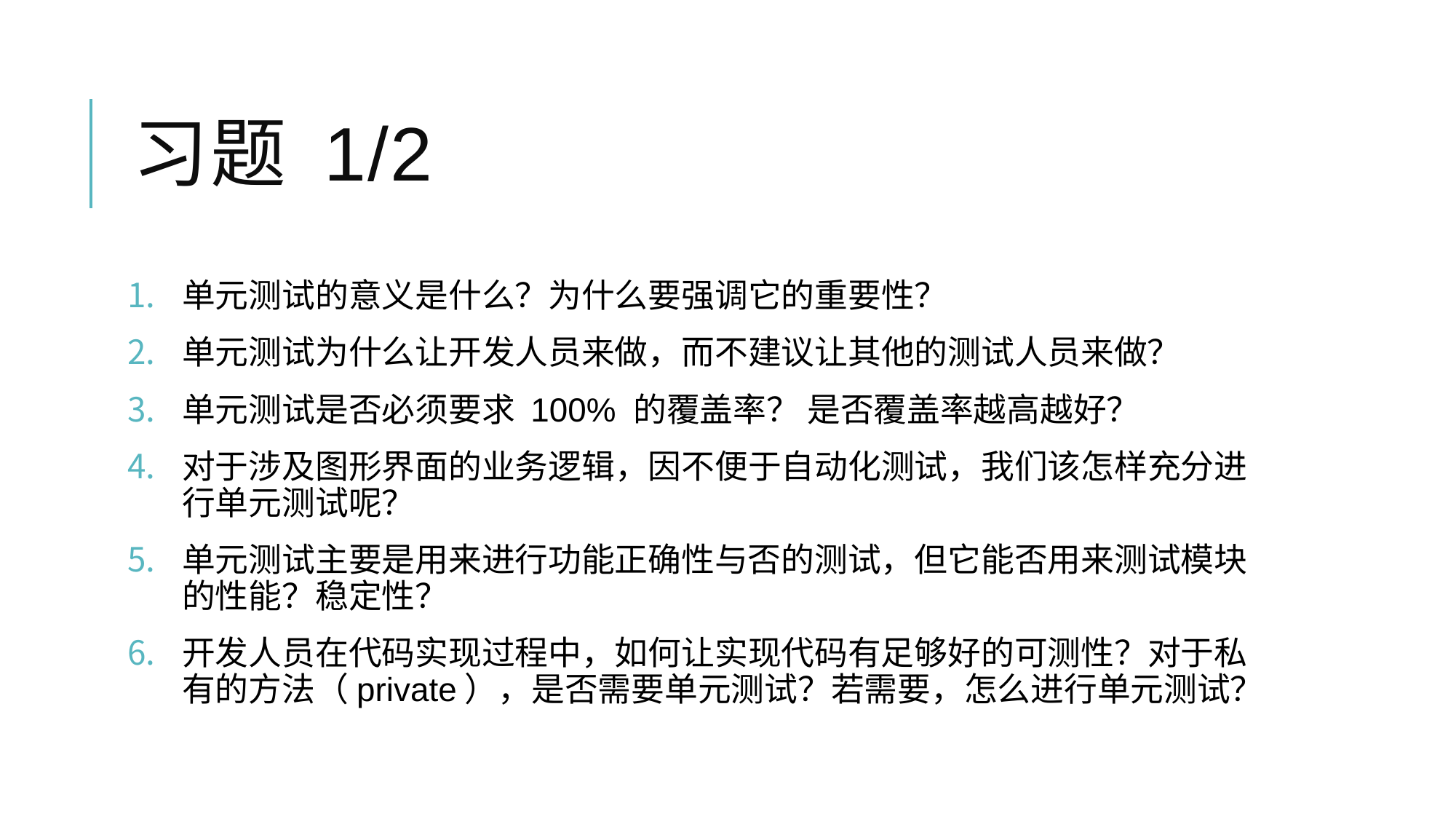

# 习题 1/2
单元测试的意义是什么？为什么要强调它的重要性？
单元测试为什么让开发人员来做，而不建议让其他的测试人员来做？
单元测试是否必须要求 100% 的覆盖率？ 是否覆盖率越高越好？
对于涉及图形界面的业务逻辑，因不便于自动化测试，我们该怎样充分进行单元测试呢？
单元测试主要是用来进行功能正确性与否的测试，但它能否用来测试模块的性能？稳定性？
开发人员在代码实现过程中，如何让实现代码有足够好的可测性？对于私有的方法（private），是否需要单元测试？若需要，怎么进行单元测试？